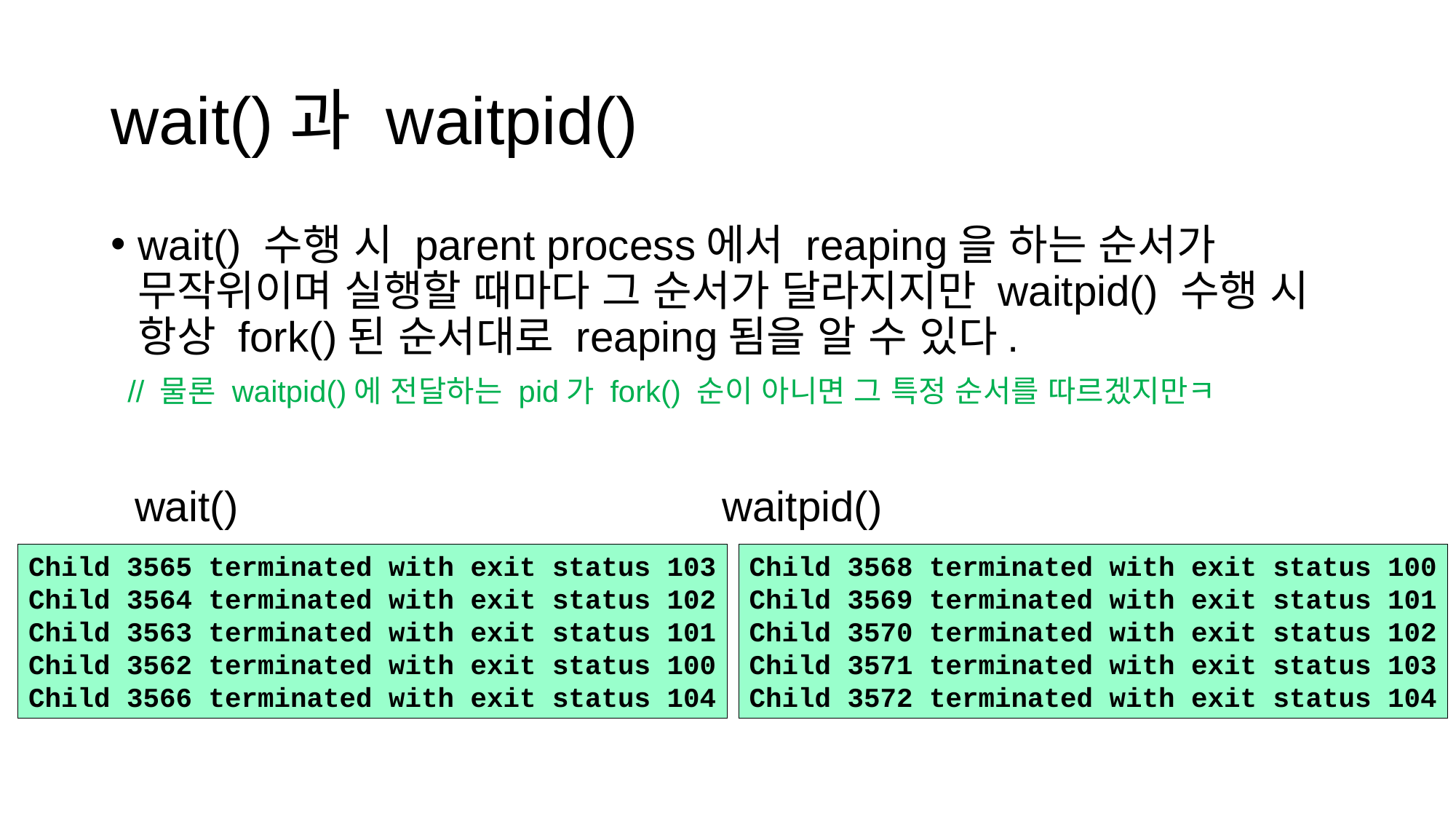

# wait()과 waitpid()
wait() 수행 시 parent process에서 reaping을 하는 순서가 무작위이며 실행할 때마다 그 순서가 달라지지만 waitpid() 수행 시 항상 fork()된 순서대로 reaping됨을 알 수 있다.
  // 물론 waitpid()에 전달하는 pid가 fork() 순이 아니면 그 특정 순서를 따르겠지만ㅋ

  wait()                                         waitpid()

Child 3565 terminated with exit status 103
Child 3564 terminated with exit status 102
Child 3563 terminated with exit status 101
Child 3562 terminated with exit status 100
Child 3566 terminated with exit status 104
Child 3568 terminated with exit status 100
Child 3569 terminated with exit status 101
Child 3570 terminated with exit status 102
Child 3571 terminated with exit status 103
Child 3572 terminated with exit status 104